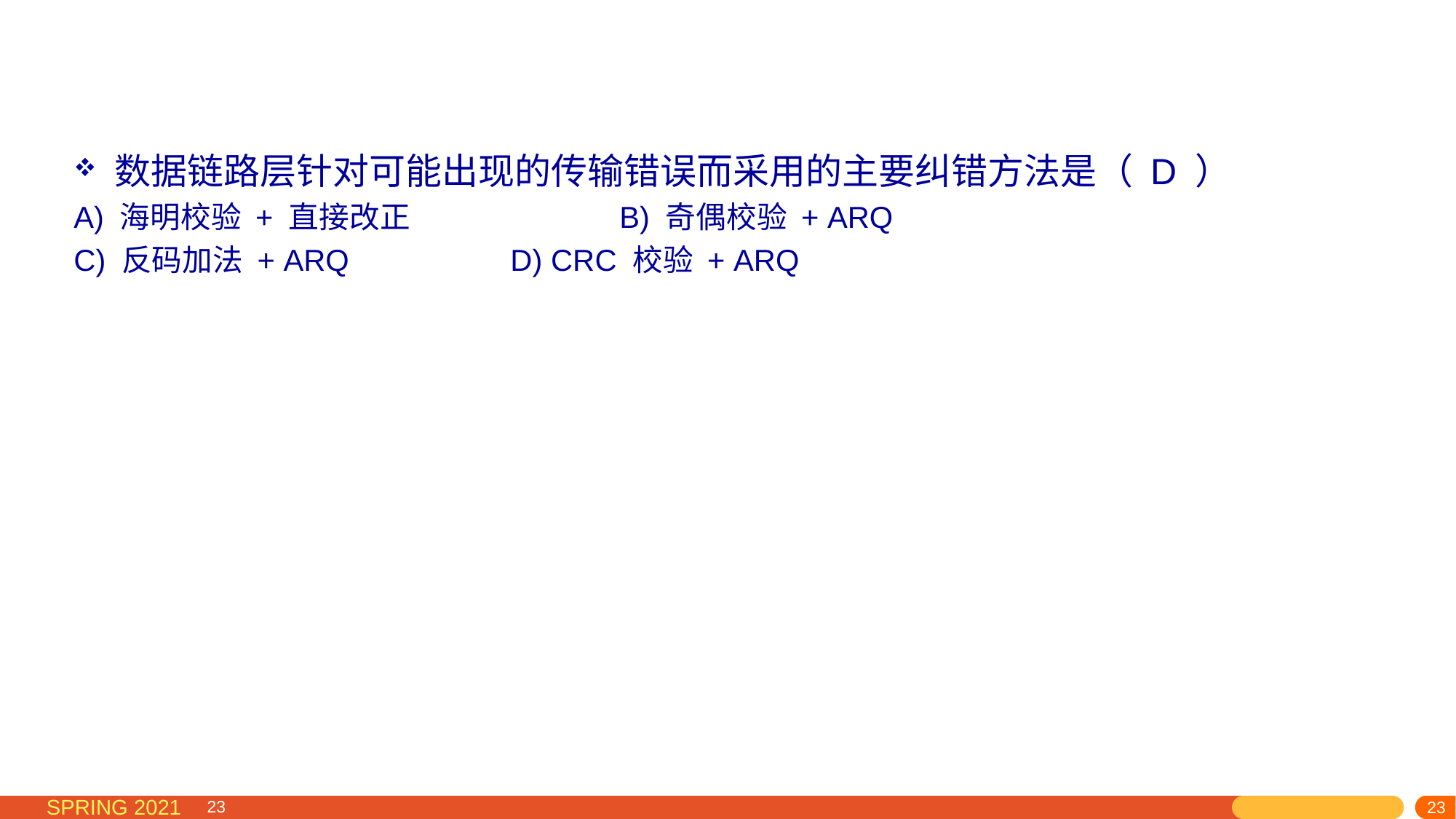

#
数据链路层针对可能出现的传输错误而采用的主要纠错方法是（ D ）
A) 海明校验 + 直接改正		B) 奇偶校验 + ARQ
C) 反码加法 + ARQ		D) CRC 校验 + ARQ